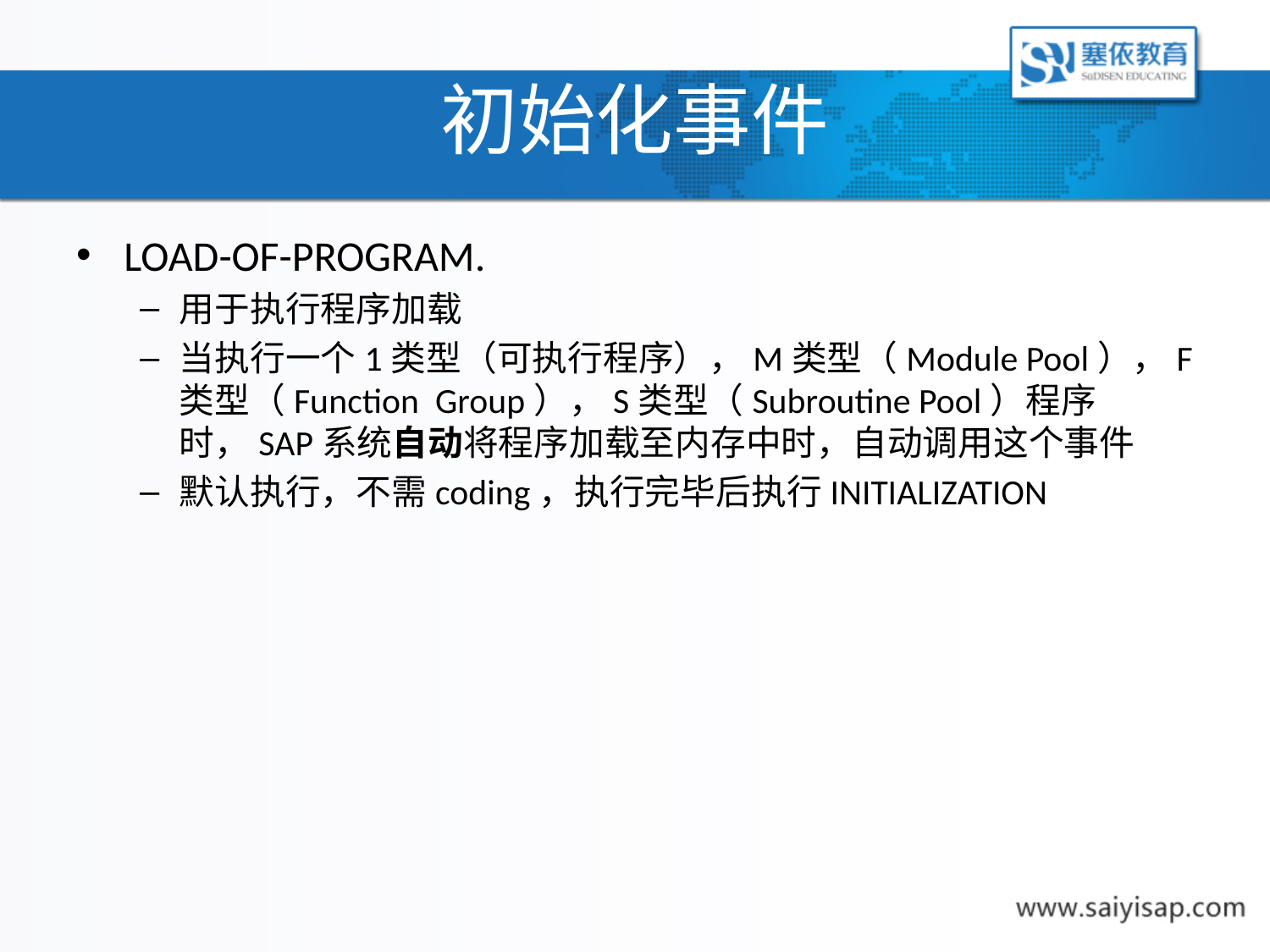

# 初始化事件
LOAD-OF-PROGRAM.
用于执行程序加载
当执行一个1类型（可执行程序），M类型（Module Pool），F类型（Function  Group），S类型（Subroutine Pool）程序时，SAP系统自动将程序加载至内存中时，自动调用这个事件
默认执行，不需coding，执行完毕后执行INITIALIZATION